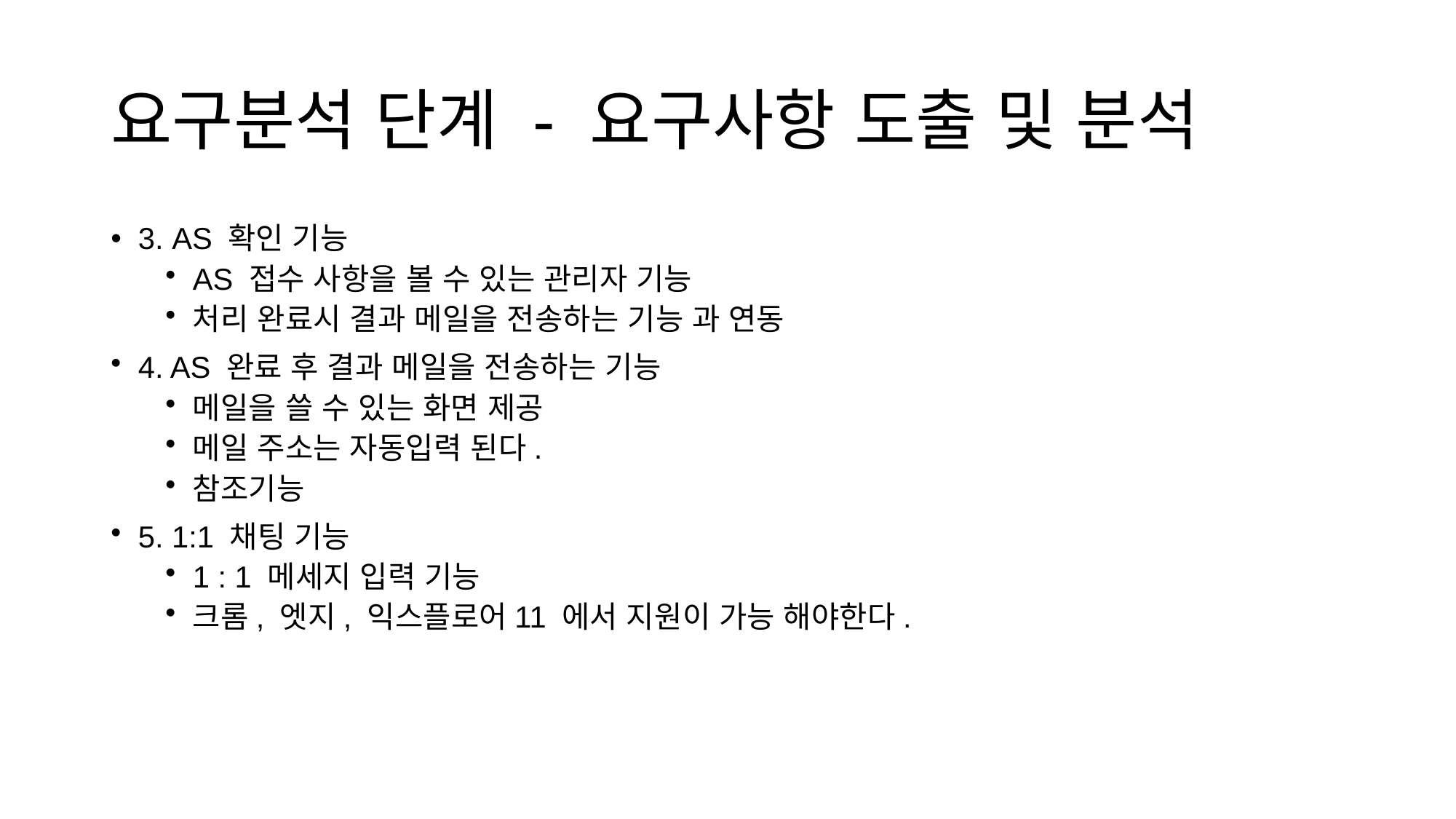

# 요구분석 단계 - 요구사항 도출 및 분석
3. AS 확인 기능
AS 접수 사항을 볼 수 있는 관리자 기능
처리 완료시 결과 메일을 전송하는 기능 과 연동
4. AS 완료 후 결과 메일을 전송하는 기능
메일을 쓸 수 있는 화면 제공
메일 주소는 자동입력 된다.
참조기능
5. 1:1 채팅 기능
1 : 1 메세지 입력 기능
크롬, 엣지, 익스플로어11 에서 지원이 가능 해야한다.